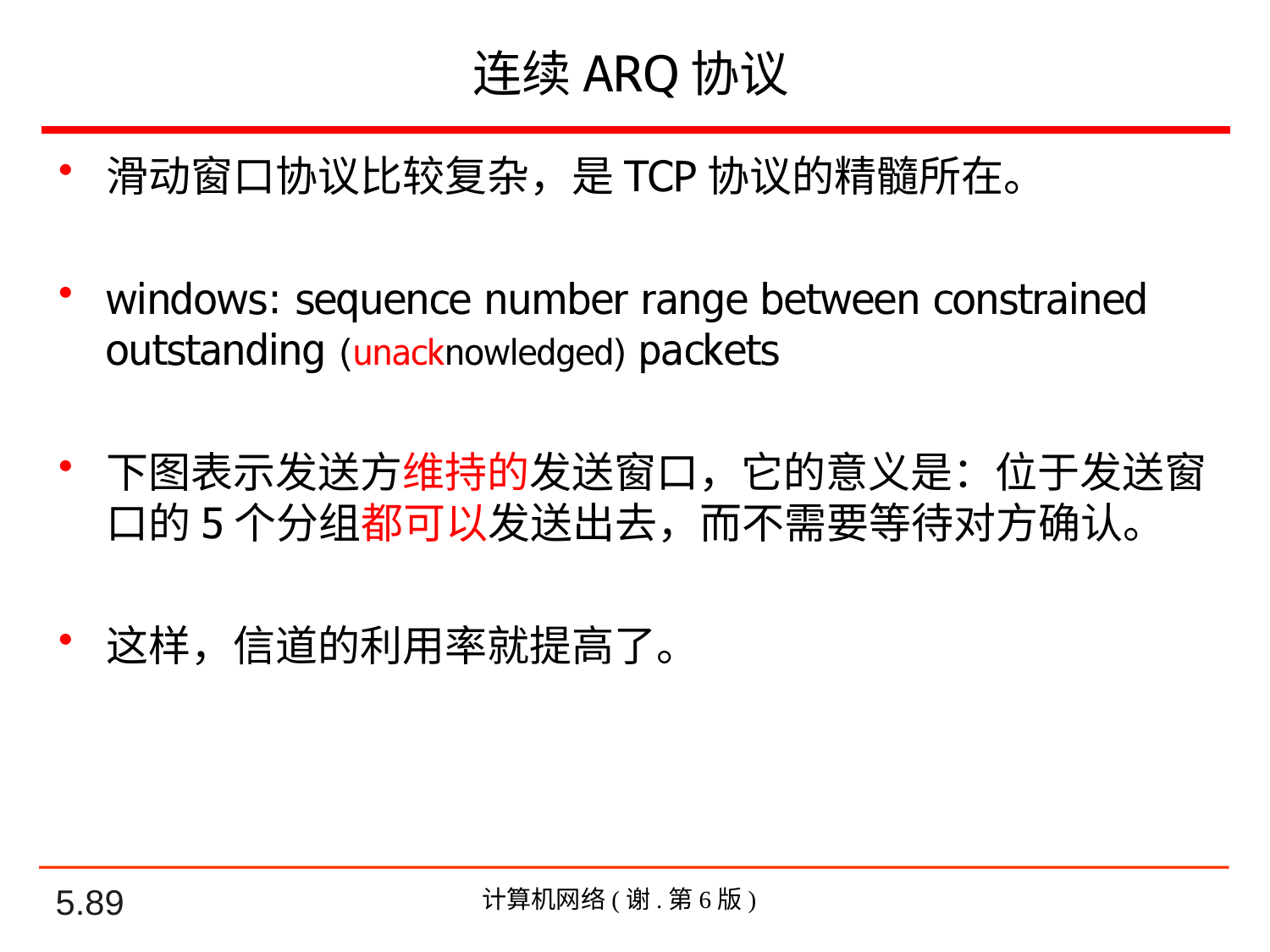

# 连续ARQ协议
滑动窗口协议比较复杂，是TCP协议的精髓所在。

windows: sequence number range between constrained outstanding (unacknowledged) packets

下图表示发送方维持的发送窗口，它的意义是：位于发送窗口的5个分组都可以发送出去，而不需要等待对方确认。

这样，信道的利用率就提高了。